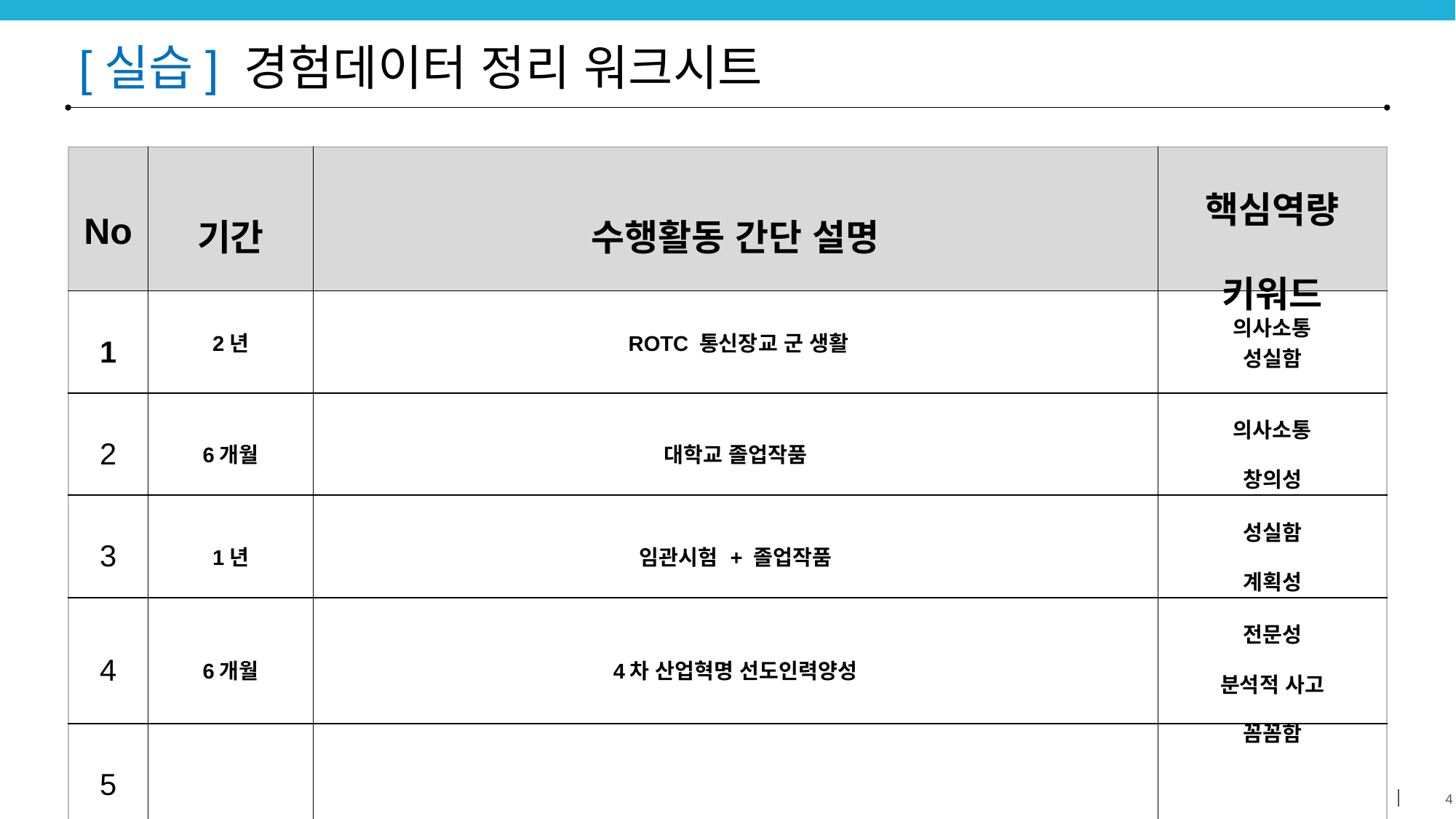

# [실습] 경험데이터 정리 워크시트
| No | 기간 | 수행활동 간단 설명 | 핵심역량 키워드 |
| --- | --- | --- | --- |
| 1 | 2년 | ROTC 통신장교 군 생활 | 의사소통 성실함 |
| 2 | 6개월 | 대학교 졸업작품 | 의사소통 창의성 |
| 3 | 1년 | 임관시험 + 졸업작품 | 성실함 계획성 |
| 4 | 6개월 | 4차 산업혁명 선도인력양성 | 전문성 분석적 사고 꼼꼼함 |
| 5 |  |  |  |